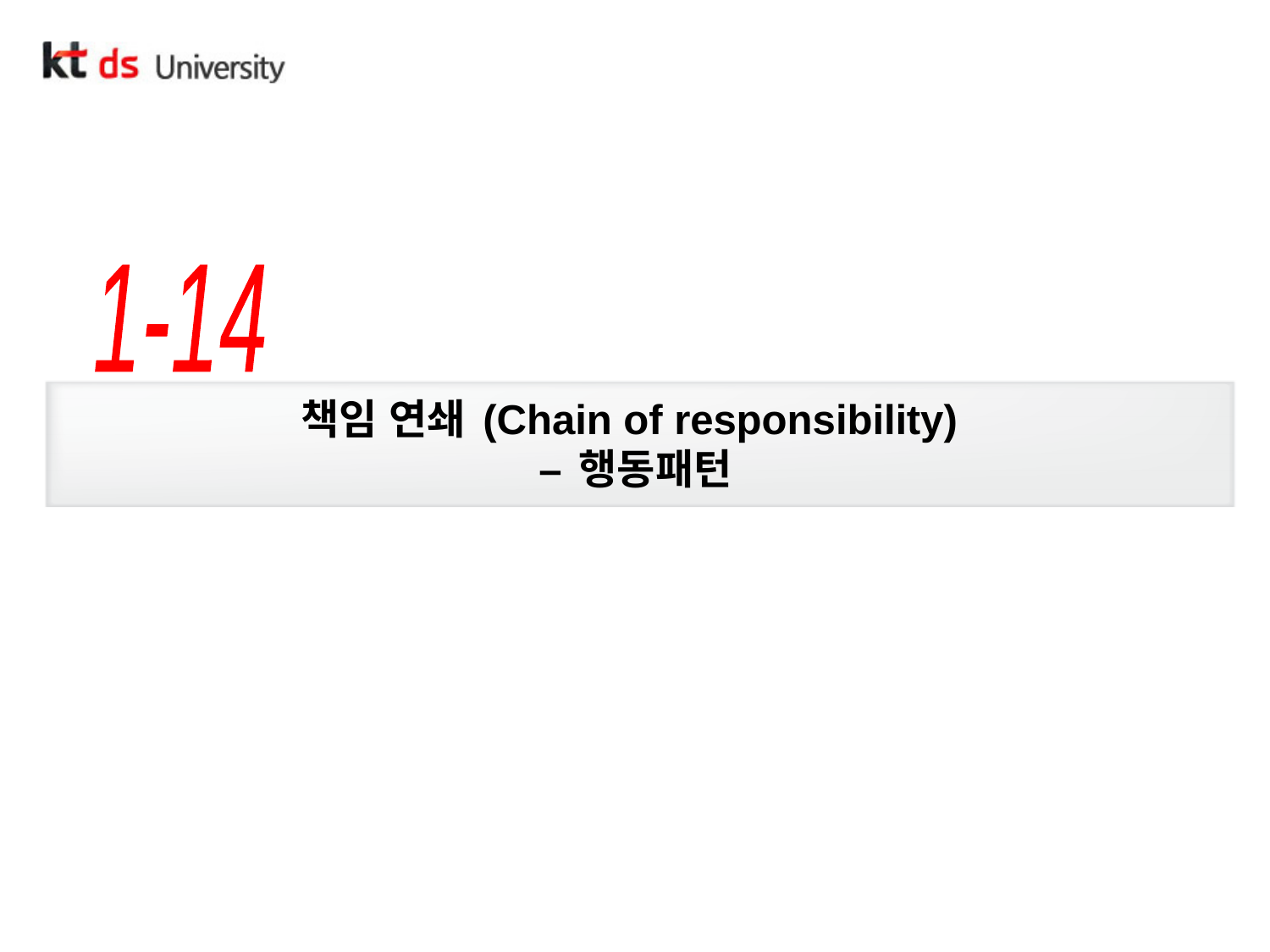

1-14
# 책임 연쇄 (Chain of responsibility) – 행동패턴